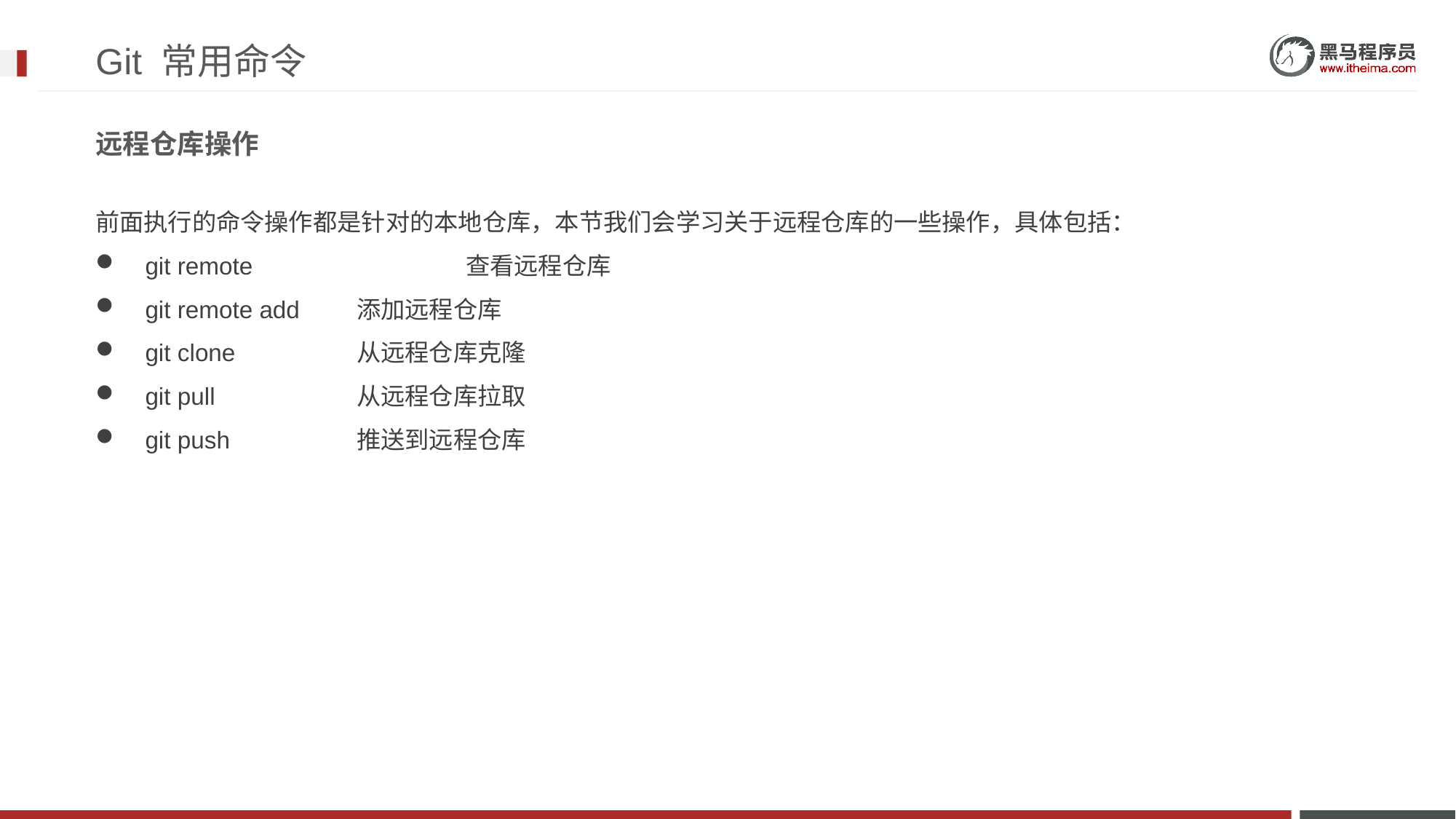

# Git 常用命令
远程仓库操作
前面执行的命令操作都是针对的本地仓库，本节我们会学习关于远程仓库的一些操作，具体包括：
 git remote 		查看远程仓库
 git remote add	添加远程仓库
 git clone		从远程仓库克隆
 git pull		从远程仓库拉取
 git push		推送到远程仓库